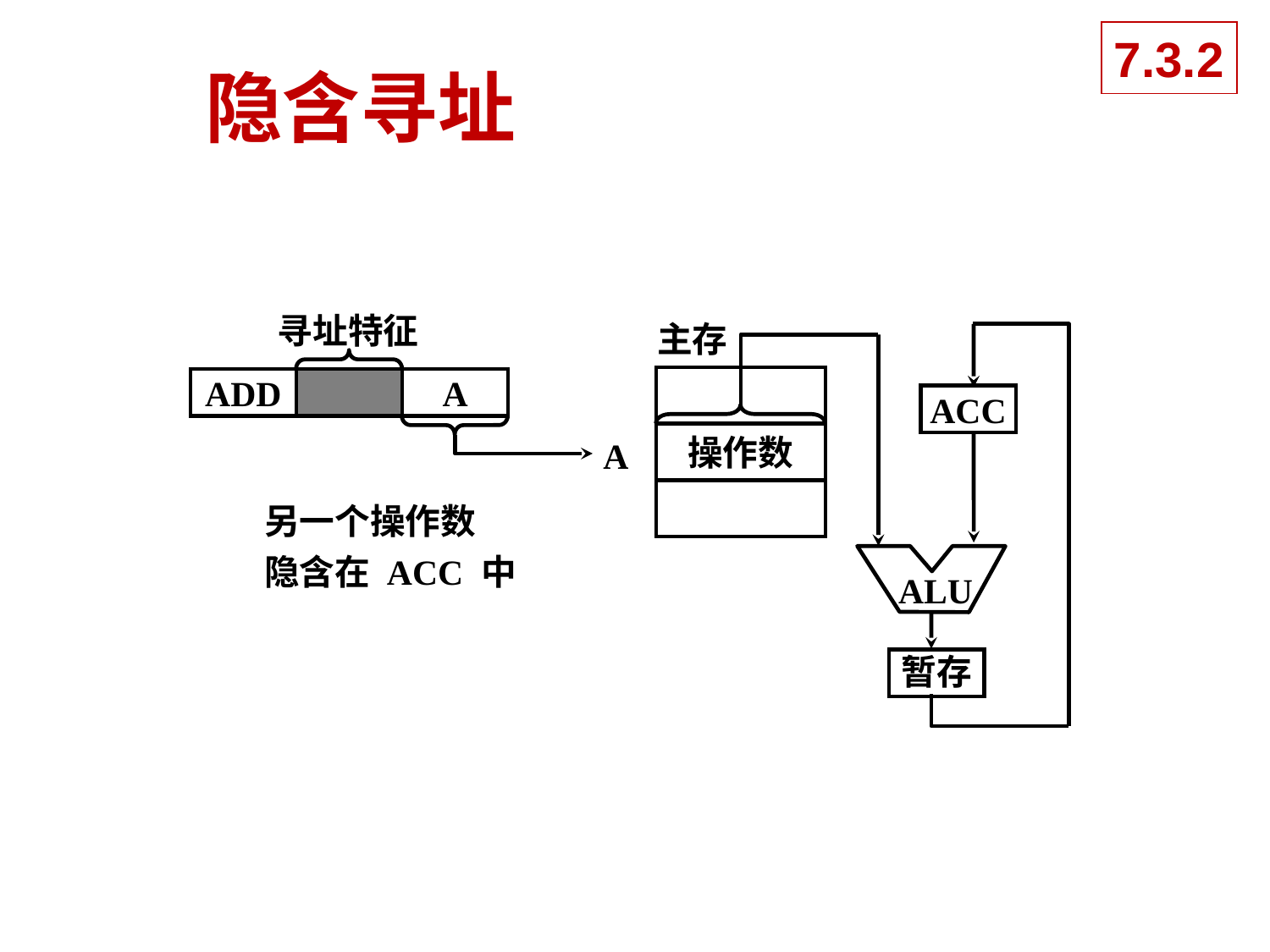

7.3.2
# 隐含寻址
寻址特征

主存

操作数

ADD

A

ACC
A

另一个操作数
隐含在 ACC 中

ALU

暂存